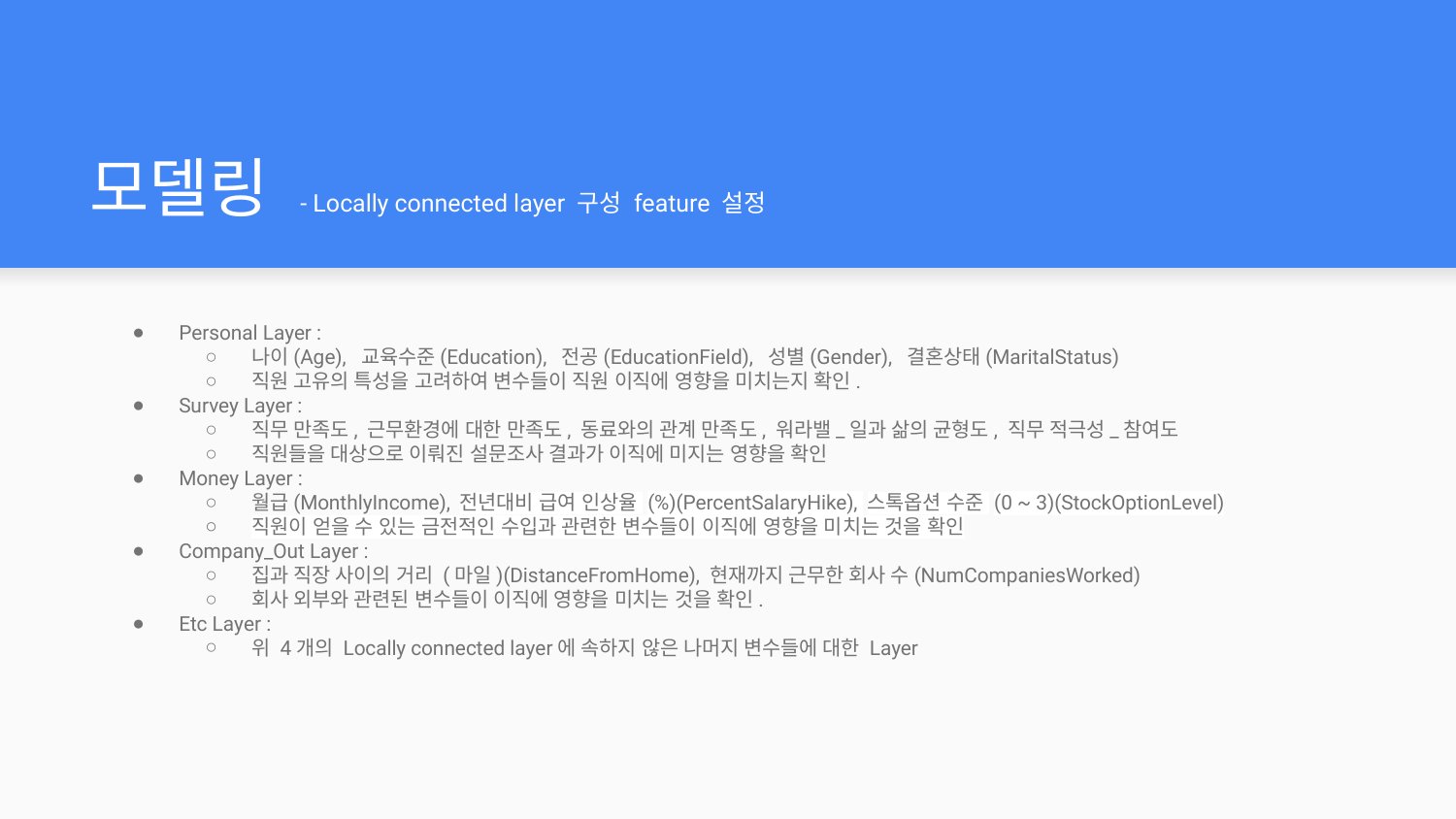

# 모델링 - Locally connected layer 구성 feature 설정
Personal Layer :
나이(Age),  교육수준(Education),  전공(EducationField),  성별(Gender),  결혼상태(MaritalStatus)
직원 고유의 특성을 고려하여 변수들이 직원 이직에 영향을 미치는지 확인.
Survey Layer :
직무 만족도, 근무환경에 대한 만족도, 동료와의 관계 만족도, 워라밸_일과 삶의 균형도, 직무 적극성_참여도
직원들을 대상으로 이뤄진 설문조사 결과가 이직에 미지는 영향을 확인
Money Layer :
월급(MonthlyIncome), 전년대비 급여 인상율 (%)(PercentSalaryHike), 스톡옵션 수준 (0 ~ 3)(StockOptionLevel)
직원이 얻을 수 있는 금전적인 수입과 관련한 변수들이 이직에 영향을 미치는 것을 확인
Company_Out Layer :
집과 직장 사이의 거리 (마일)(DistanceFromHome), 현재까지 근무한 회사 수(NumCompaniesWorked)
회사 외부와 관련된 변수들이 이직에 영향을 미치는 것을 확인.
Etc Layer :
위 4개의 Locally connected layer에 속하지 않은 나머지 변수들에 대한 Layer